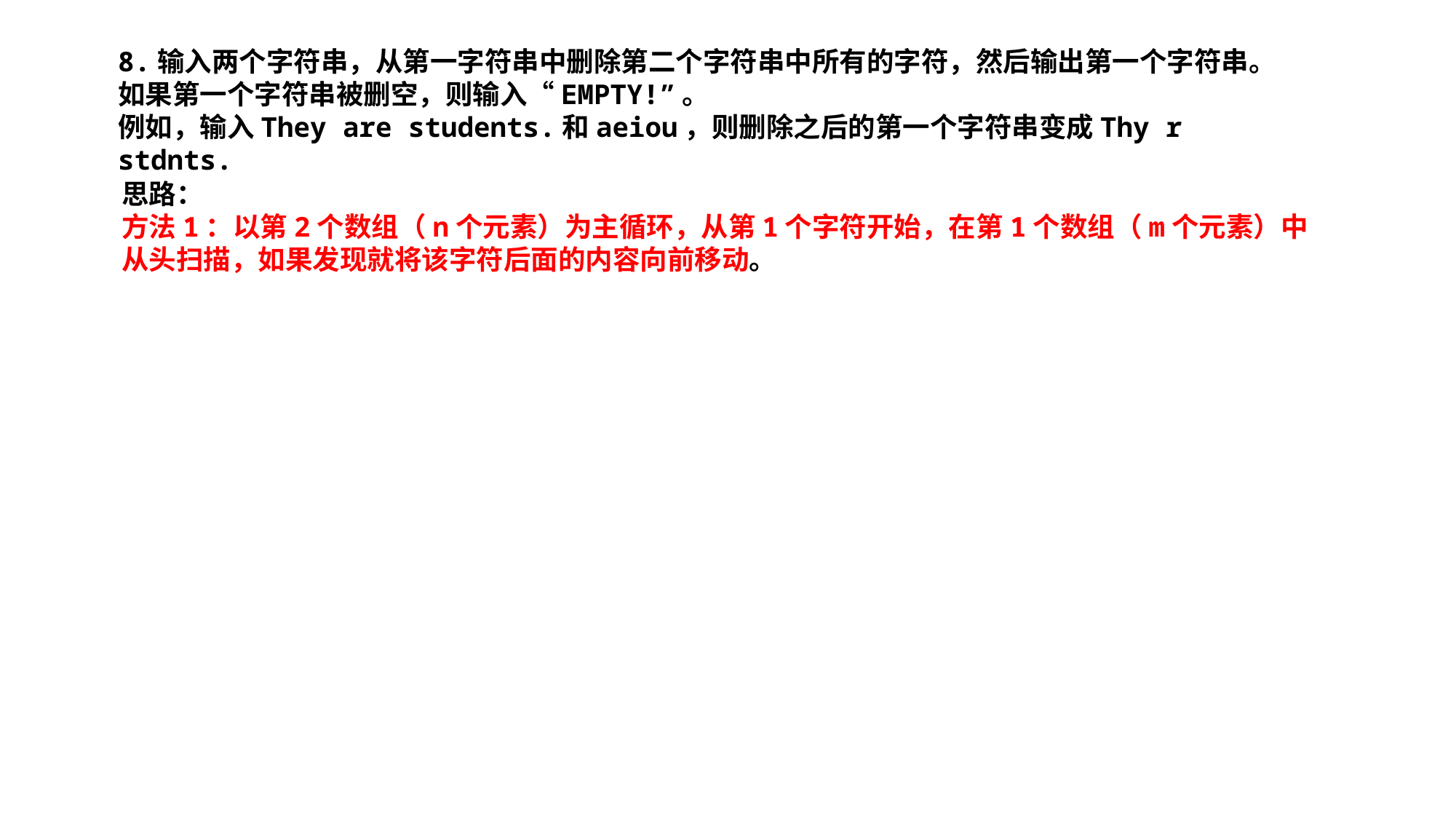

8.输入两个字符串，从第一字符串中删除第二个字符串中所有的字符，然后输出第一个字符串。如果第一个字符串被删空，则输入“EMPTY!”。
例如，输入They are students.和aeiou，则删除之后的第一个字符串变成Thy r stdnts.
思路：
方法1：以第2个数组（n个元素）为主循环，从第1个字符开始，在第1个数组（m个元素）中从头扫描，如果发现就将该字符后面的内容向前移动。